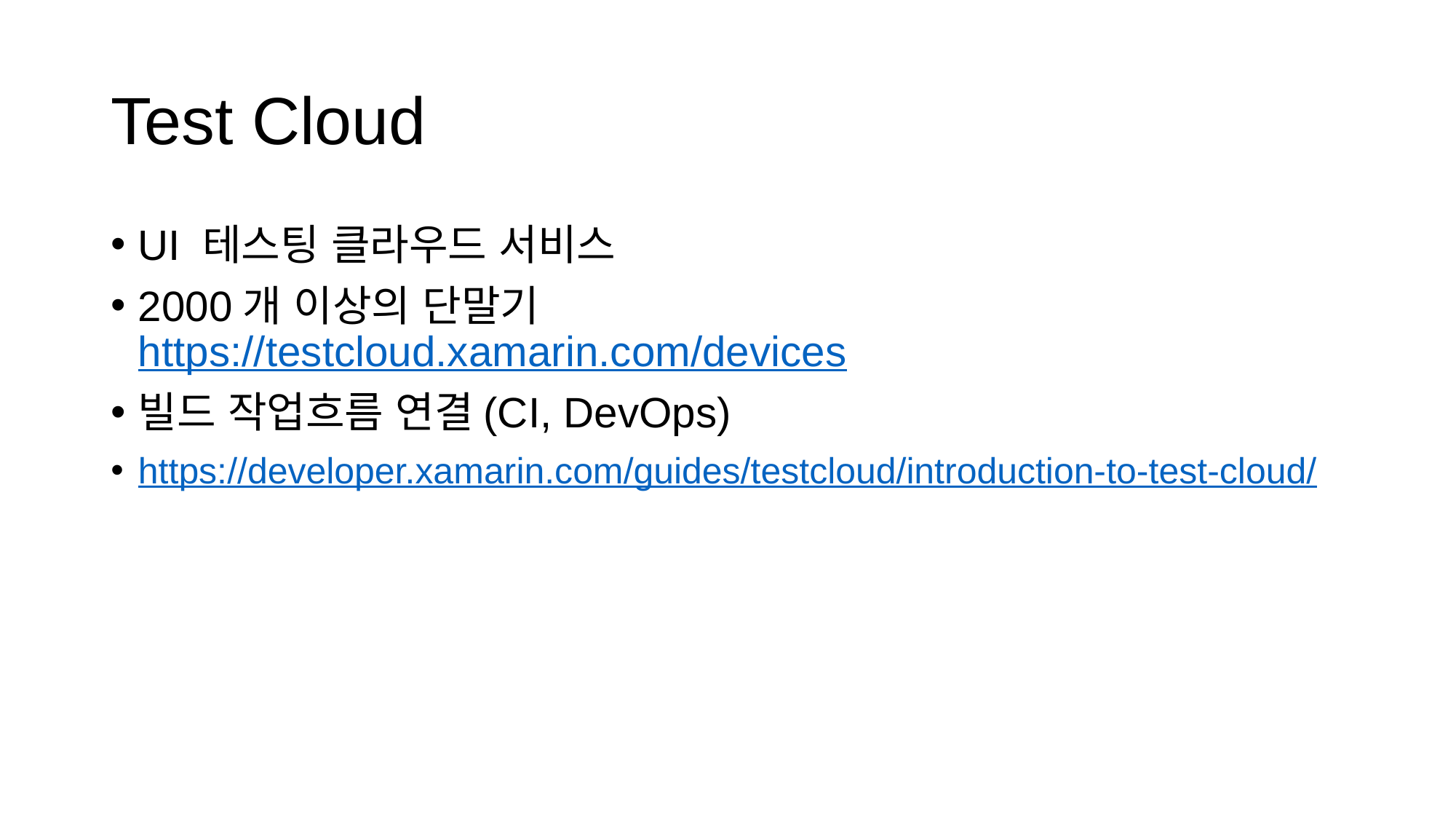

# Test Cloud
UI 테스팅 클라우드 서비스
2000개 이상의 단말기
https://testcloud.xamarin.com/devices
빌드 작업흐름 연결(CI, DevOps)
https://developer.xamarin.com/guides/testcloud/introduction-to-test-cloud/